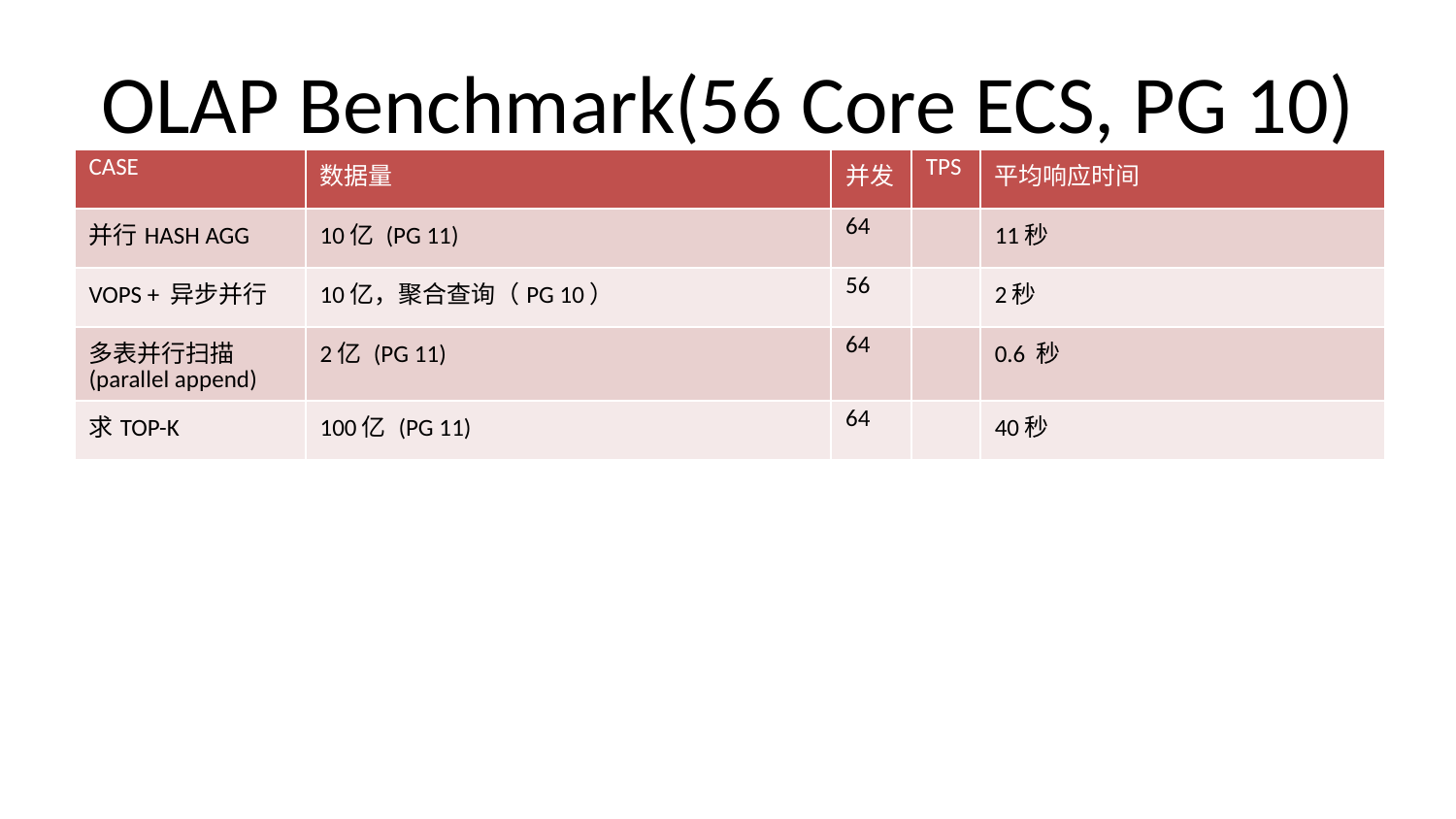

# OLAP Benchmark(56 Core ECS, PG 10)
| CASE | 数据量 | 并发 | TPS | 平均响应时间 |
| --- | --- | --- | --- | --- |
| 并行HASH AGG | 10亿 (PG 11) | 64 |  | 11秒 |
| VOPS + 异步并行 | 10亿，聚合查询（PG 10） | 56 |  | 2秒 |
| 多表并行扫描 (parallel append) | 2亿 (PG 11) | 64 |  | 0.6 秒 |
| 求TOP-K | 100亿 (PG 11) | 64 |  | 40秒 |